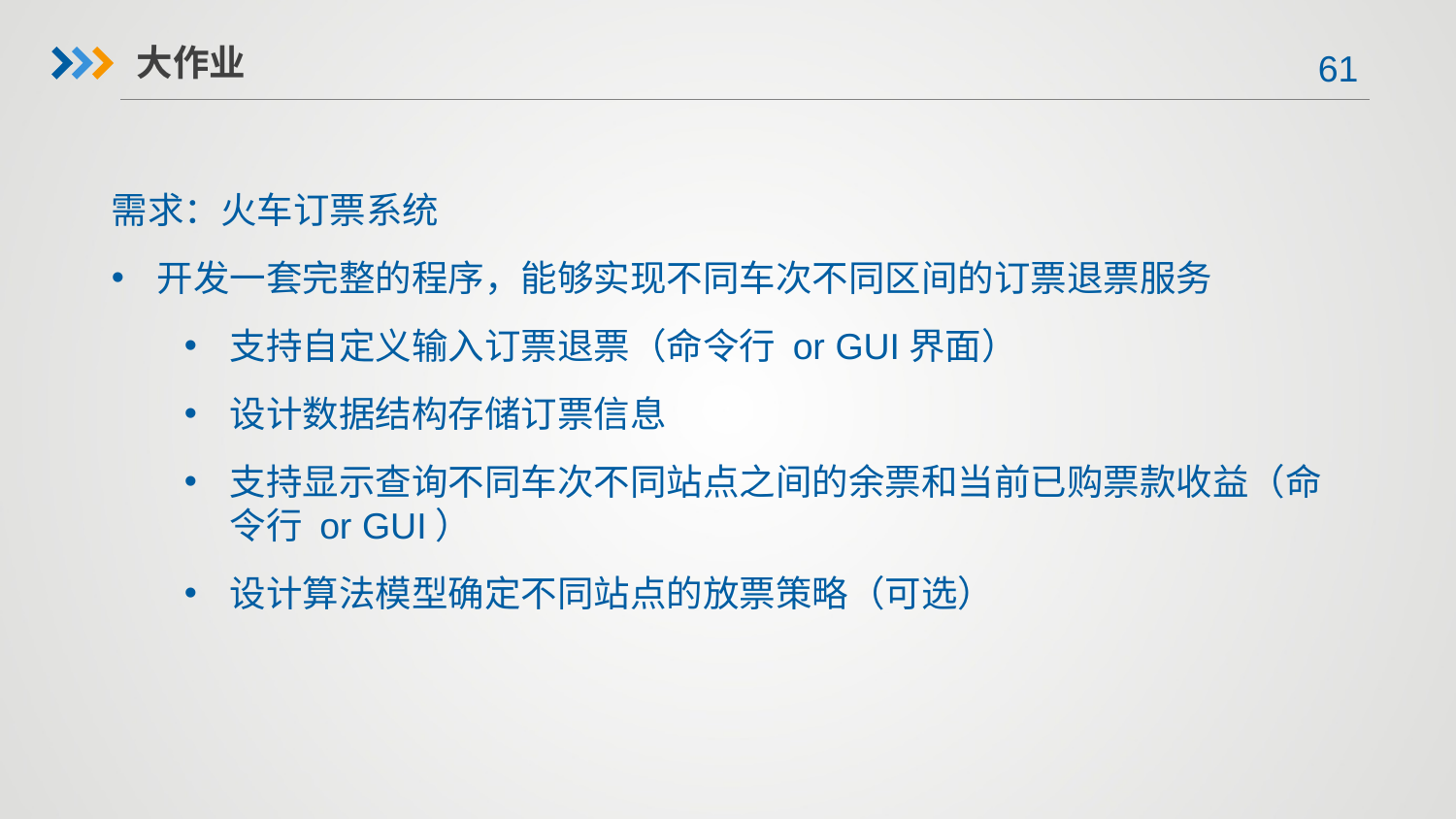

大作业
需求：火车订票系统
开发一套完整的程序，能够实现不同车次不同区间的订票退票服务
支持自定义输入订票退票（命令行 or GUI界面）
设计数据结构存储订票信息
支持显示查询不同车次不同站点之间的余票和当前已购票款收益（命令行 or GUI）
设计算法模型确定不同站点的放票策略（可选）